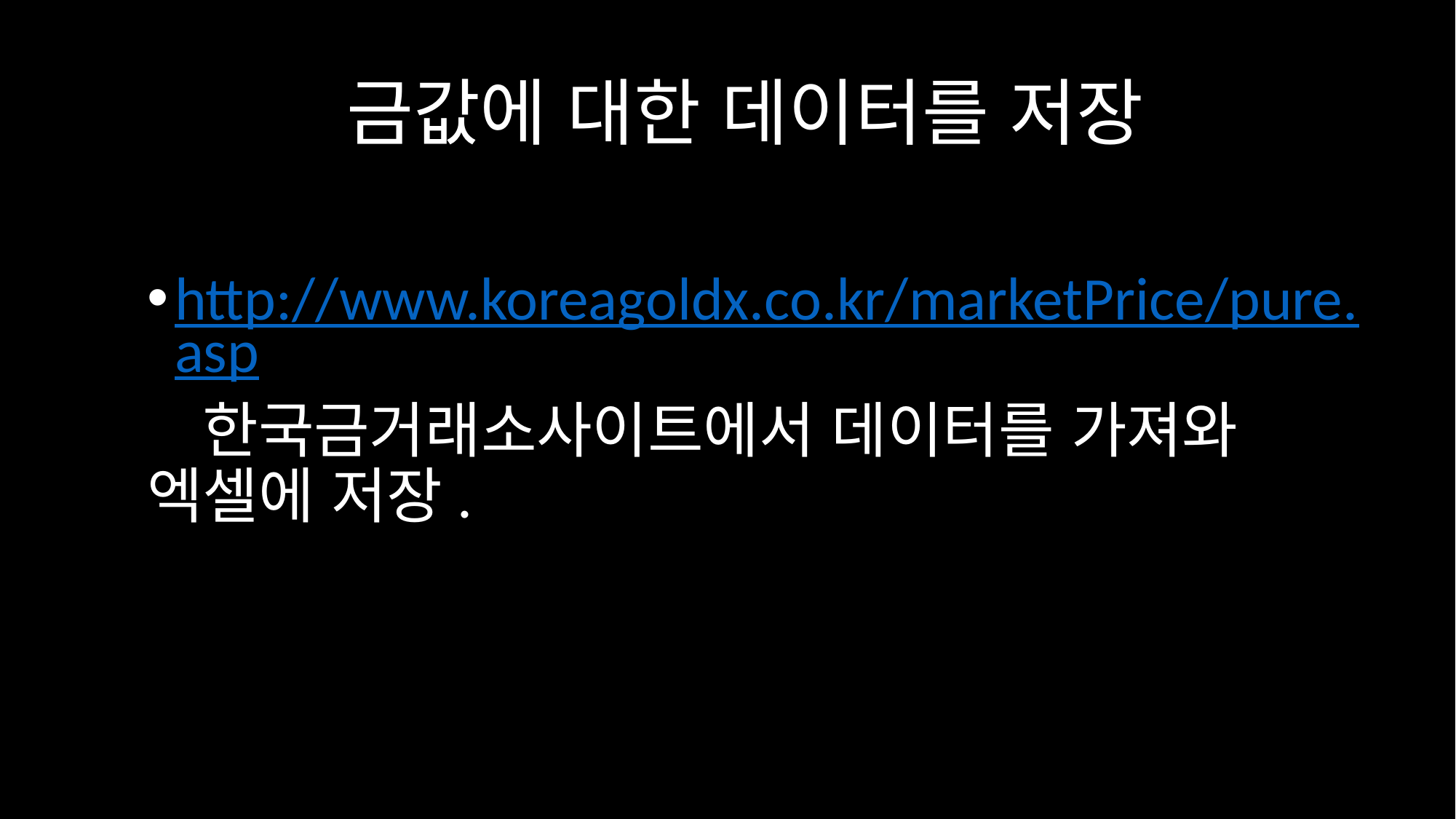

# 금값에 대한 데이터를 저장
http://www.koreagoldx.co.kr/marketPrice/pure.asp
   한국금거래소사이트에서 데이터를 가져와 엑셀에 저장.